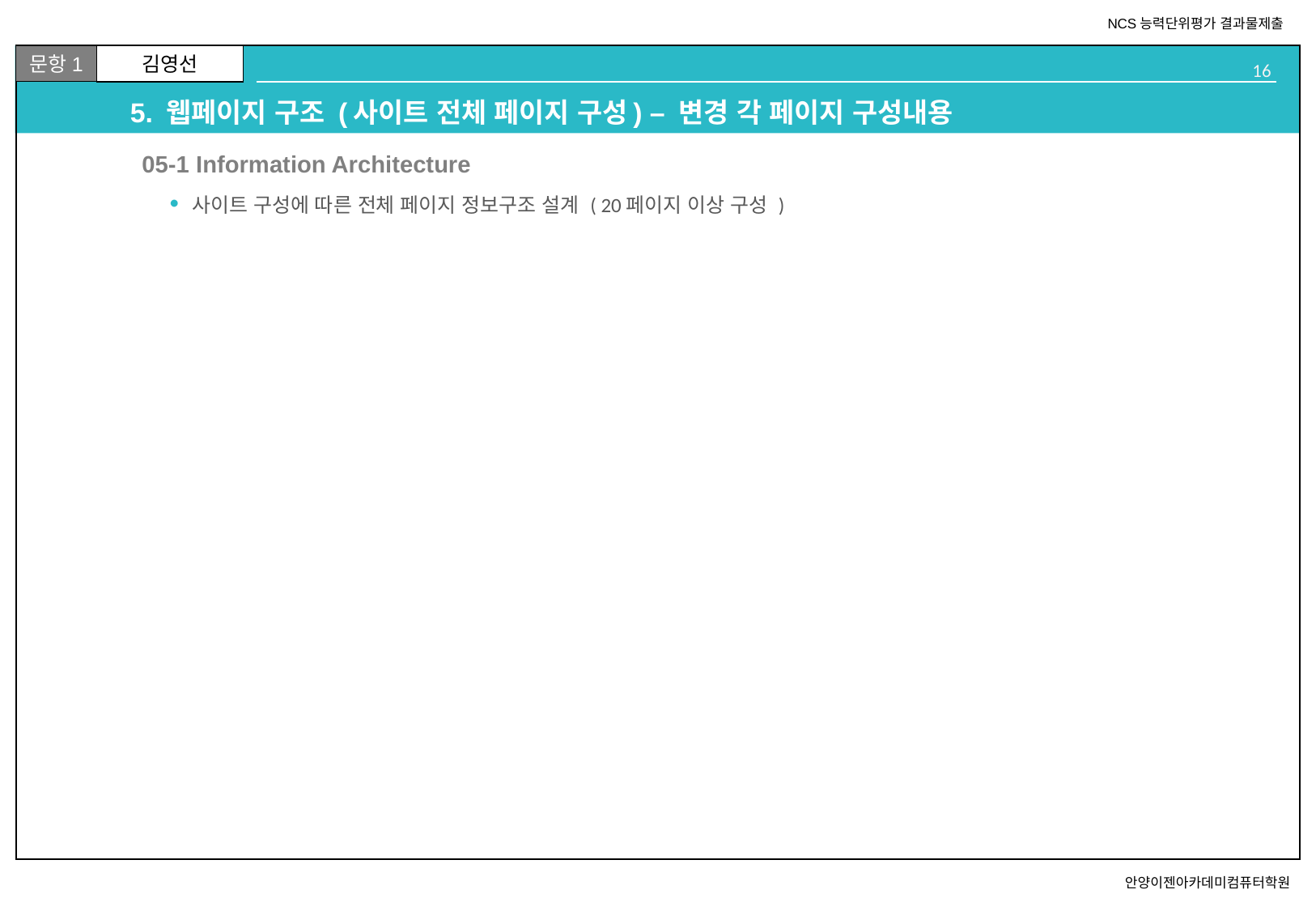

# 5. 웹페이지 구조 (사이트 전체 페이지 구성) – 변경 각 페이지 구성내용
05-1 Information Architecture
사이트 구성에 따른 전체 페이지 정보구조 설계 ( 20페이지 이상 구성 )